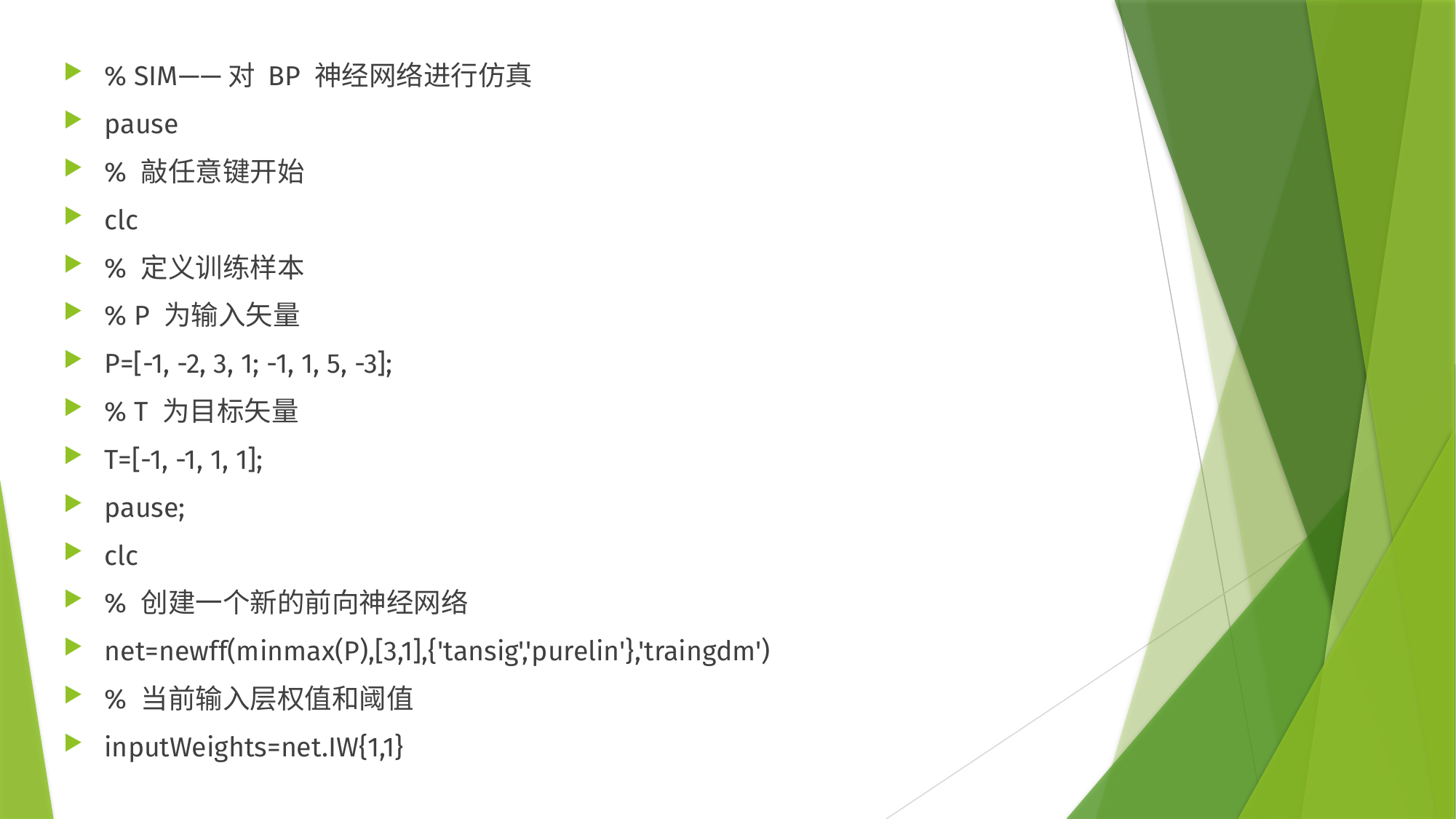

% SIM——对 BP 神经网络进行仿真
pause
% 敲任意键开始
clc
% 定义训练样本
% P 为输入矢量
P=[-1, -2, 3, 1; -1, 1, 5, -3];
% T 为目标矢量
T=[-1, -1, 1, 1];
pause;
clc
% 创建一个新的前向神经网络
net=newff(minmax(P),[3,1],{'tansig','purelin'},'traingdm')
% 当前输入层权值和阈值
inputWeights=net.IW{1,1}